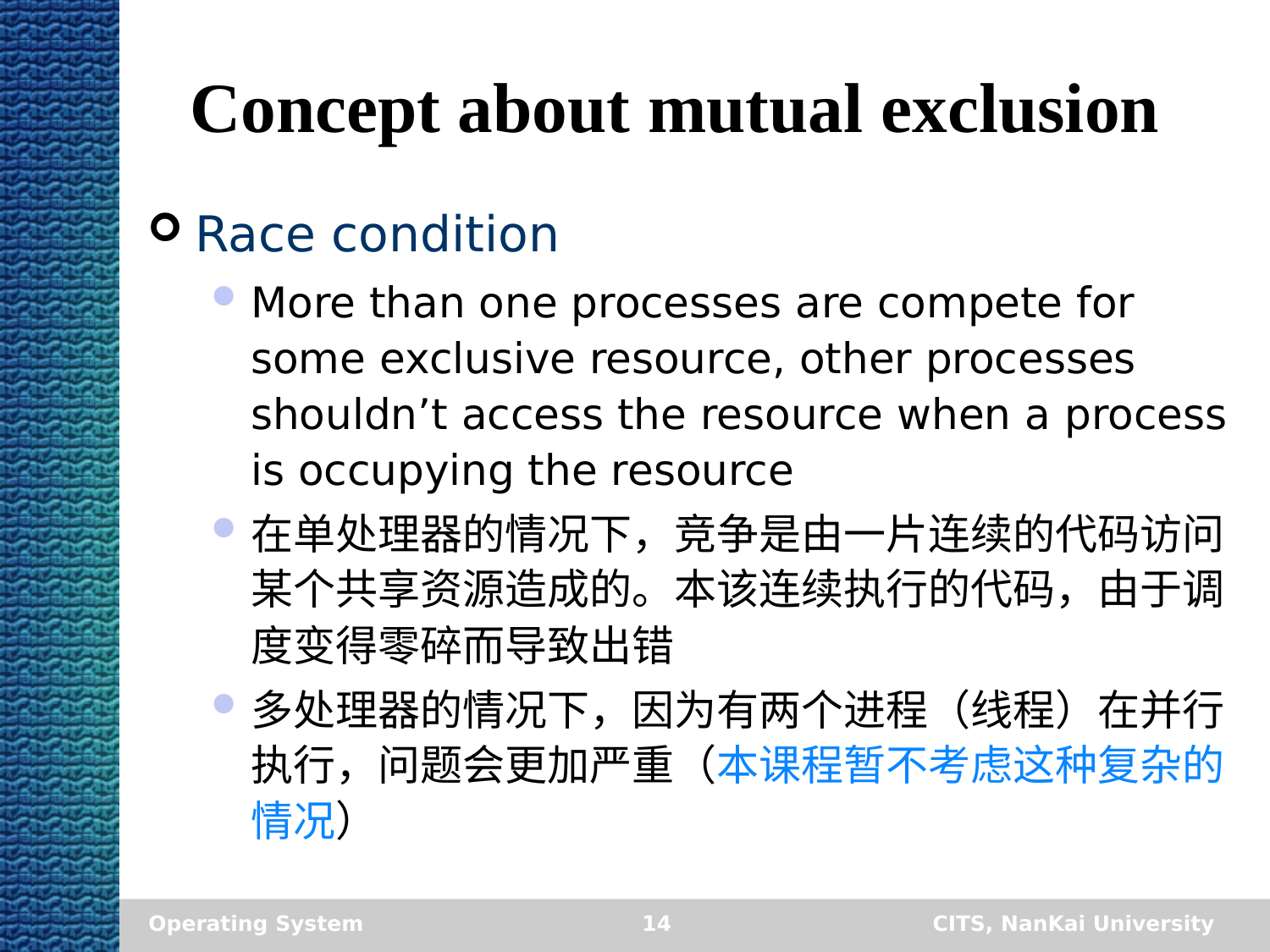

# Concept about mutual exclusion
Race condition
More than one processes are compete for some exclusive resource, other processes shouldn’t access the resource when a process is occupying the resource
在单处理器的情况下，竞争是由一片连续的代码访问某个共享资源造成的。本该连续执行的代码，由于调度变得零碎而导致出错
多处理器的情况下，因为有两个进程（线程）在并行执行，问题会更加严重（本课程暂不考虑这种复杂的情况）
Operating System
14
CITS, NanKai University